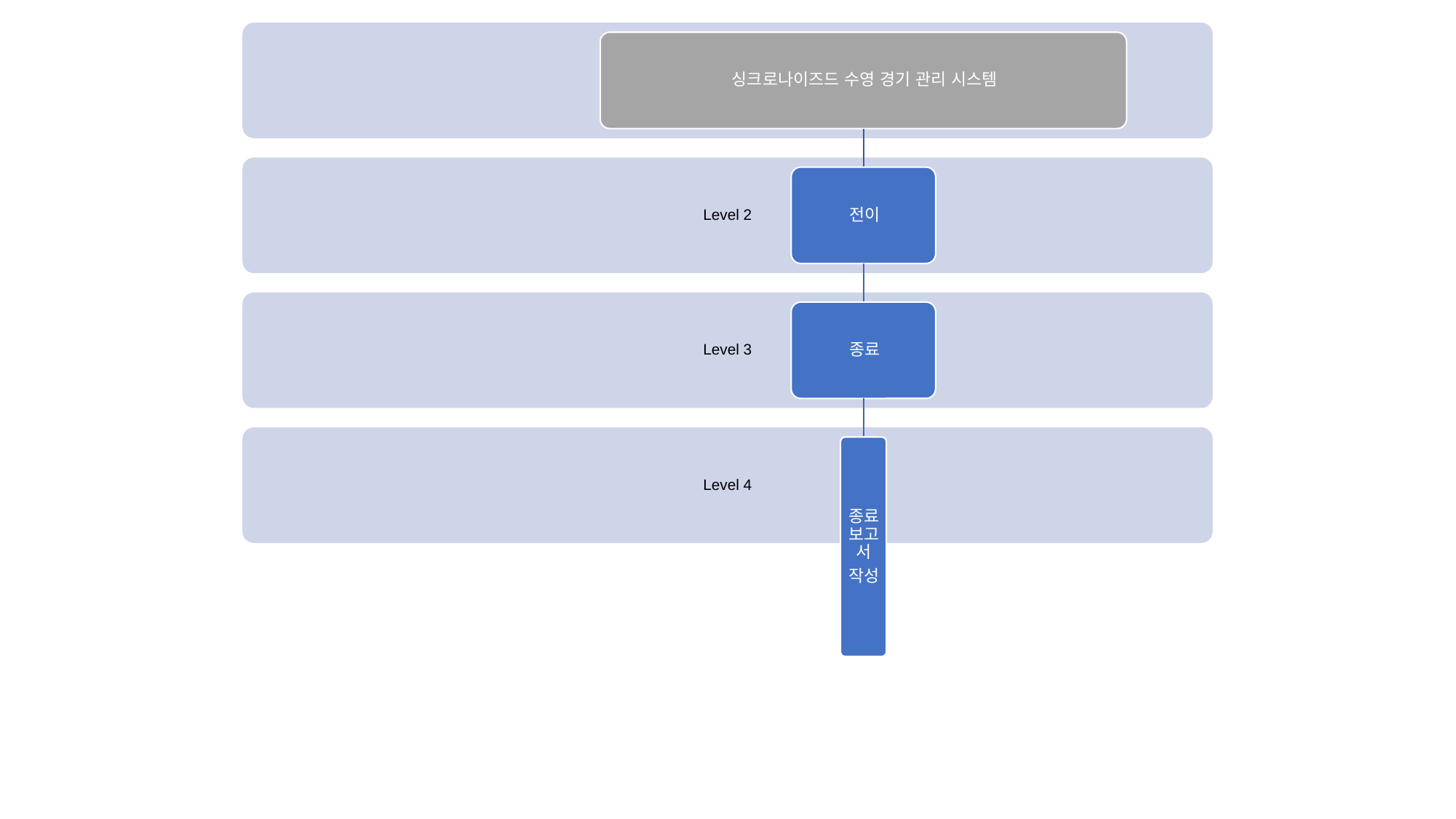

Level 4
Level 3
Level 2
Level 1
싱크로나이즈드 수영 경기 관리 시스템
전이
종료
종료보고서
작성